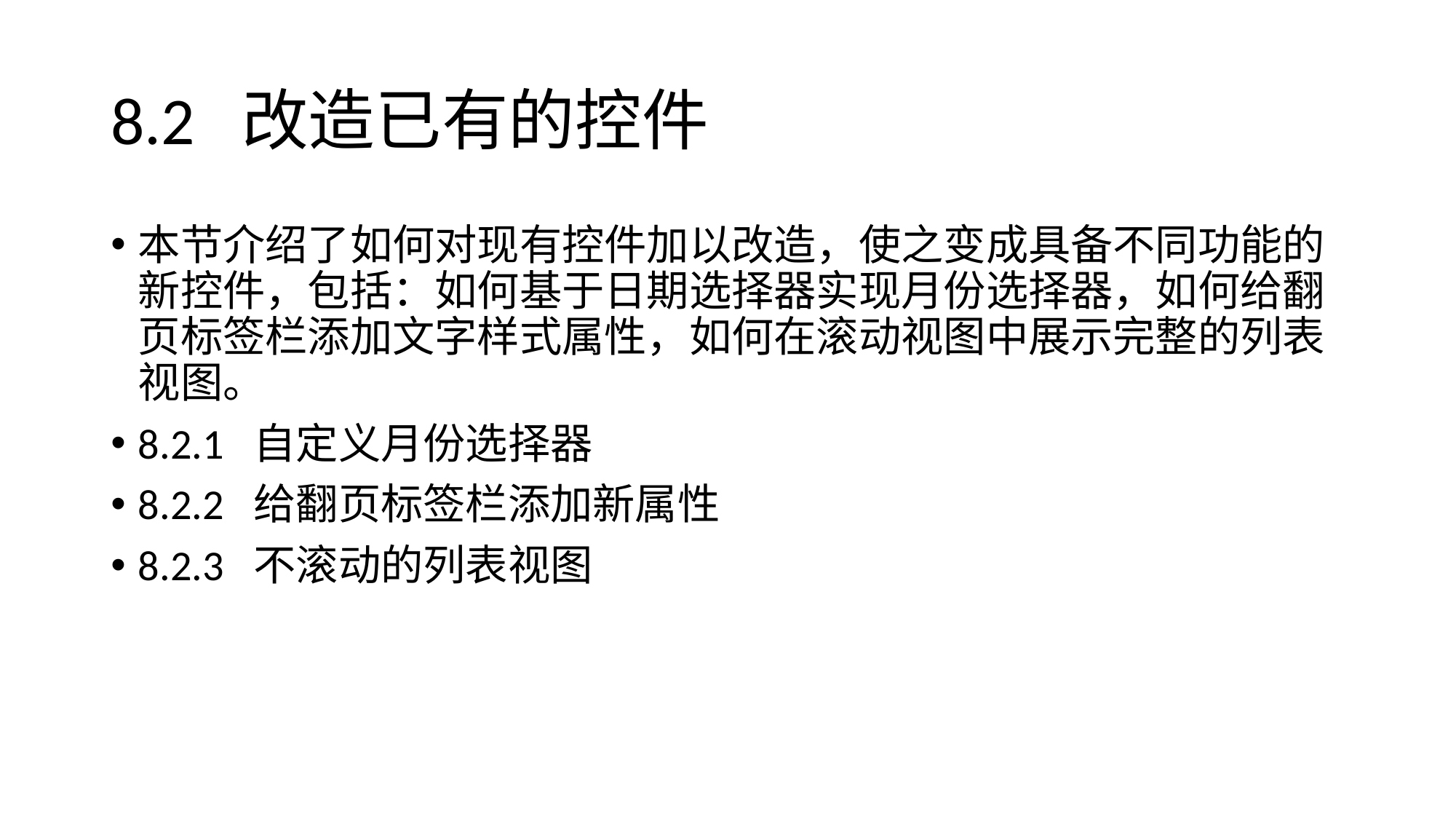

# 8.2  改造已有的控件
本节介绍了如何对现有控件加以改造，使之变成具备不同功能的新控件，包括：如何基于日期选择器实现月份选择器，如何给翻页标签栏添加文字样式属性，如何在滚动视图中展示完整的列表视图。
8.2.1  自定义月份选择器
8.2.2  给翻页标签栏添加新属性
8.2.3  不滚动的列表视图